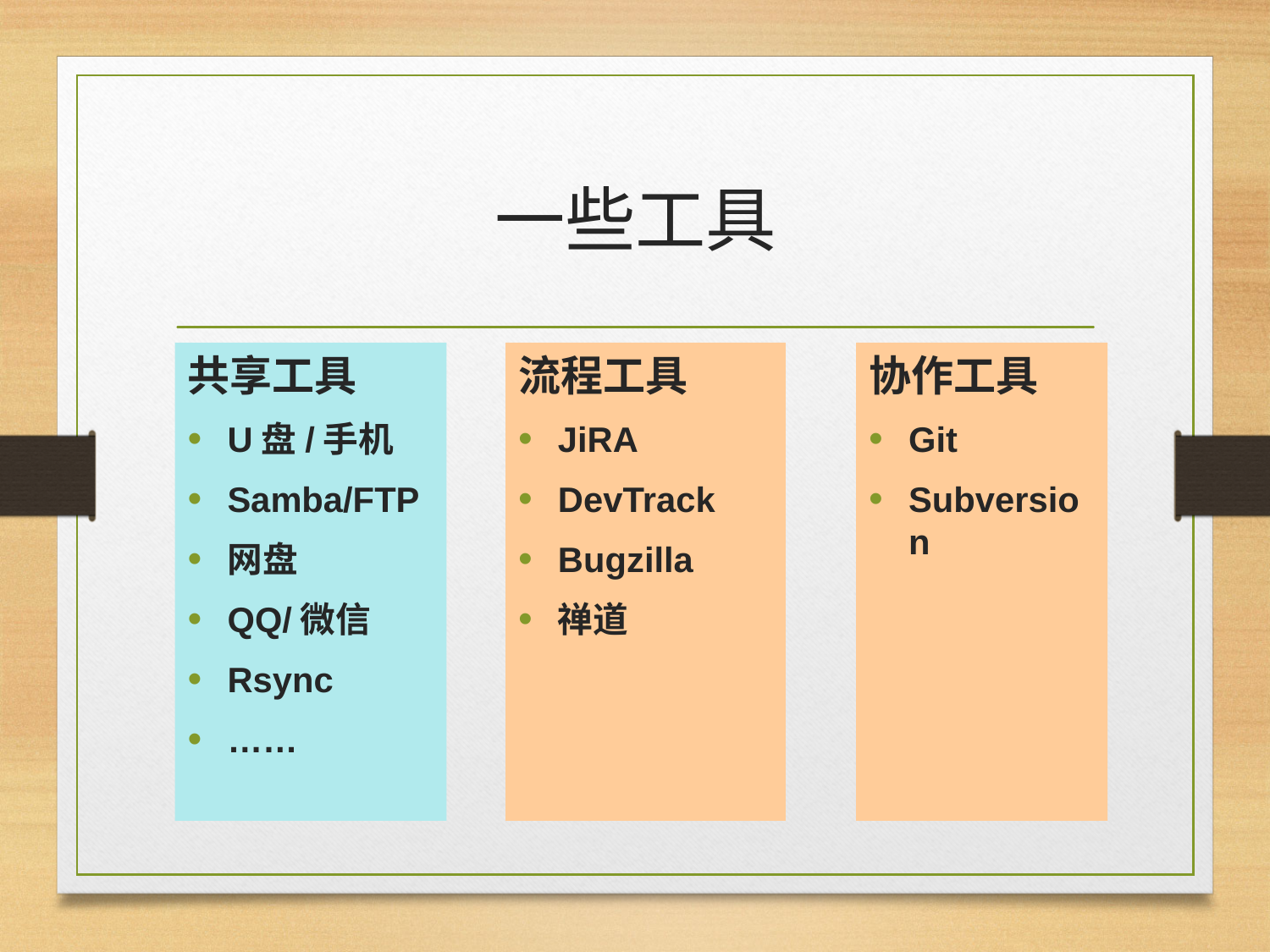

# 一些工具
共享工具
U盘/手机
Samba/FTP
网盘
QQ/微信
Rsync
……

流程工具
JiRA
DevTrack
Bugzilla
禅道

协作工具
Git
Subversion